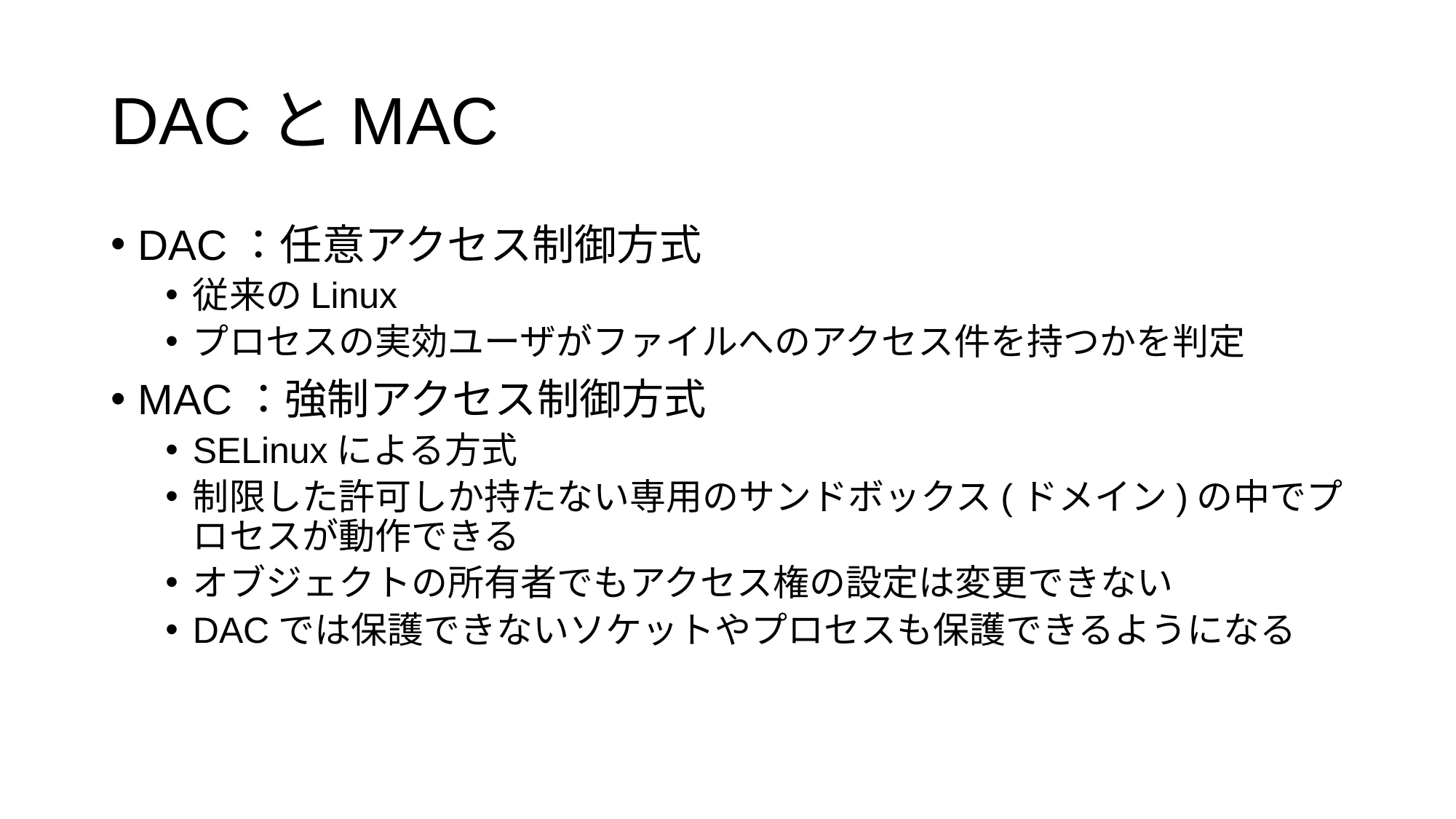

# DACとMAC
DAC：任意アクセス制御方式
従来のLinux
プロセスの実効ユーザがファイルへのアクセス件を持つかを判定
MAC：強制アクセス制御方式
SELinuxによる方式
制限した許可しか持たない専用のサンドボックス(ドメイン)の中でプロセスが動作できる
オブジェクトの所有者でもアクセス権の設定は変更できない
DACでは保護できないソケットやプロセスも保護できるようになる